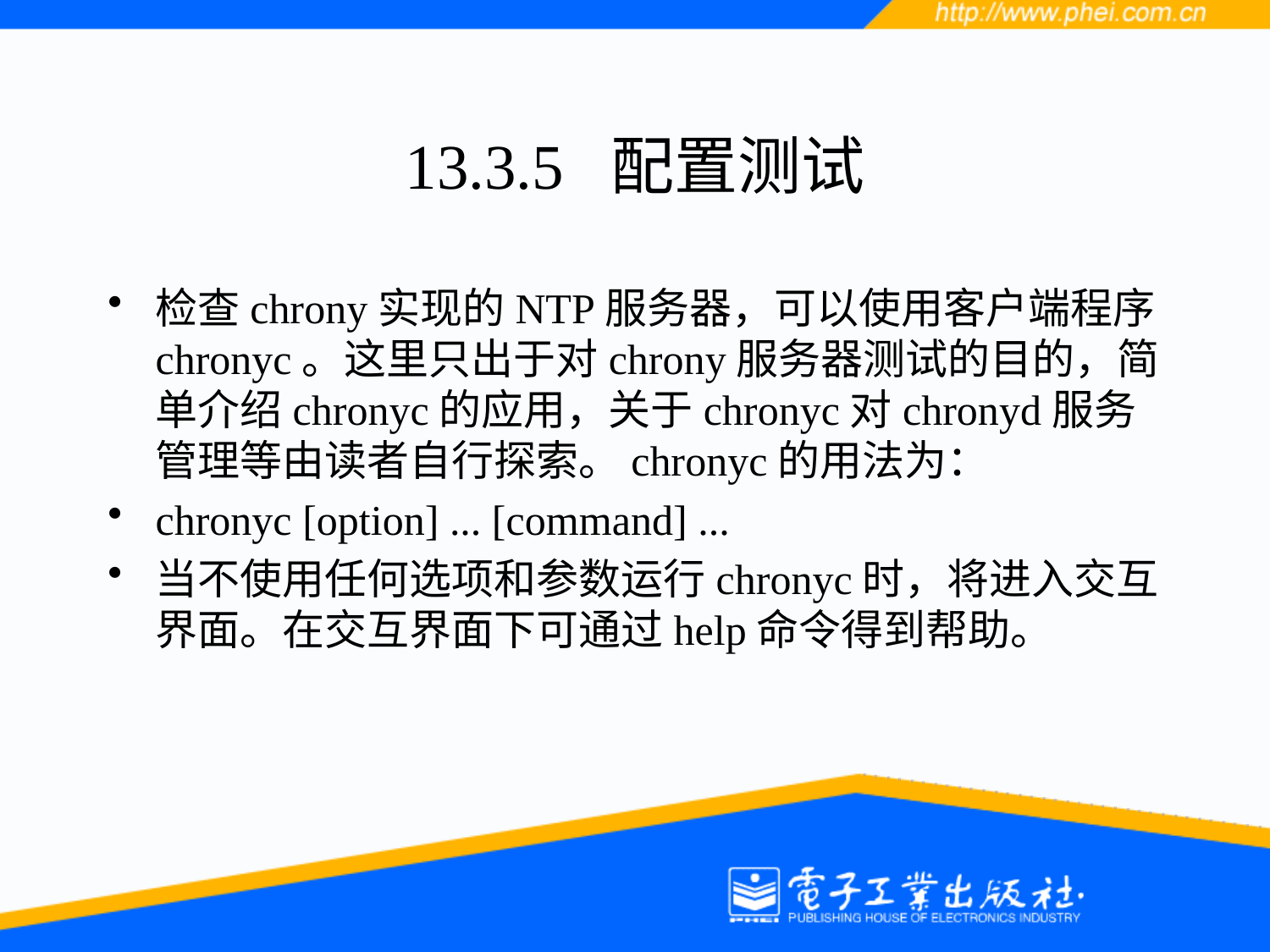

# 13.3.5  配置测试
检查chrony实现的NTP服务器，可以使用客户端程序chronyc。这里只出于对chrony服务器测试的目的，简单介绍chronyc的应用，关于chronyc对chronyd服务管理等由读者自行探索。chronyc的用法为：
chronyc [option] ... [command] ...
当不使用任何选项和参数运行chronyc时，将进入交互界面。在交互界面下可通过help命令得到帮助。